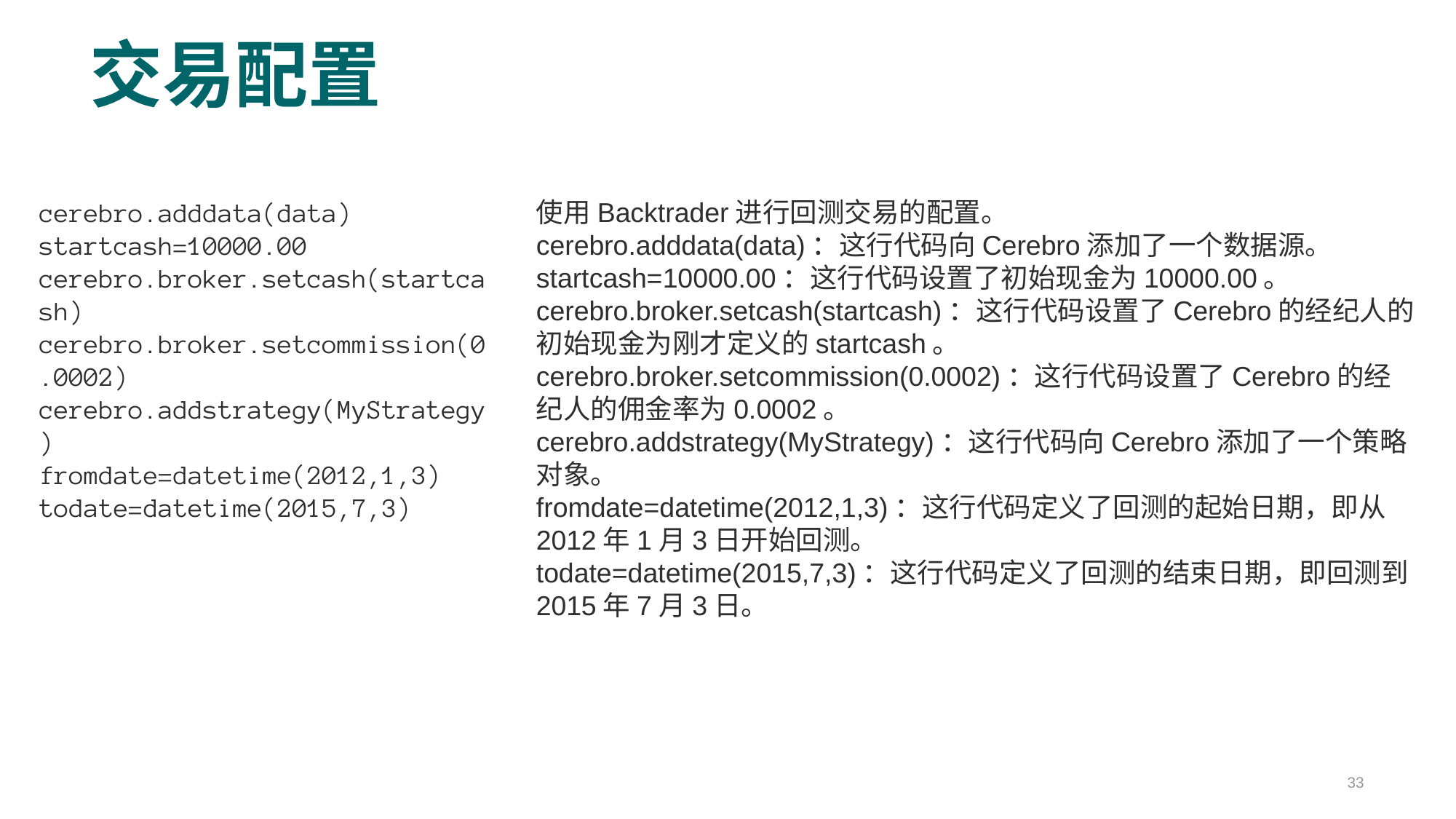

# 交易配置
cerebro.adddata(data)
startcash=10000.00
cerebro.broker.setcash(startcash)
cerebro.broker.setcommission(0.0002)
cerebro.addstrategy(MyStrategy)
fromdate=datetime(2012,1,3)
todate=datetime(2015,7,3)

使用Backtrader进行回测交易的配置。
cerebro.adddata(data)：这行代码向Cerebro添加了一个数据源。
startcash=10000.00：这行代码设置了初始现金为10000.00。
cerebro.broker.setcash(startcash)：这行代码设置了Cerebro的经纪人的初始现金为刚才定义的startcash。
cerebro.broker.setcommission(0.0002)：这行代码设置了Cerebro的经纪人的佣金率为0.0002。
cerebro.addstrategy(MyStrategy)：这行代码向Cerebro添加了一个策略对象。
fromdate=datetime(2012,1,3)：这行代码定义了回测的起始日期，即从2012年1月3日开始回测。
todate=datetime(2015,7,3)：这行代码定义了回测的结束日期，即回测到2015年7月3日。
33